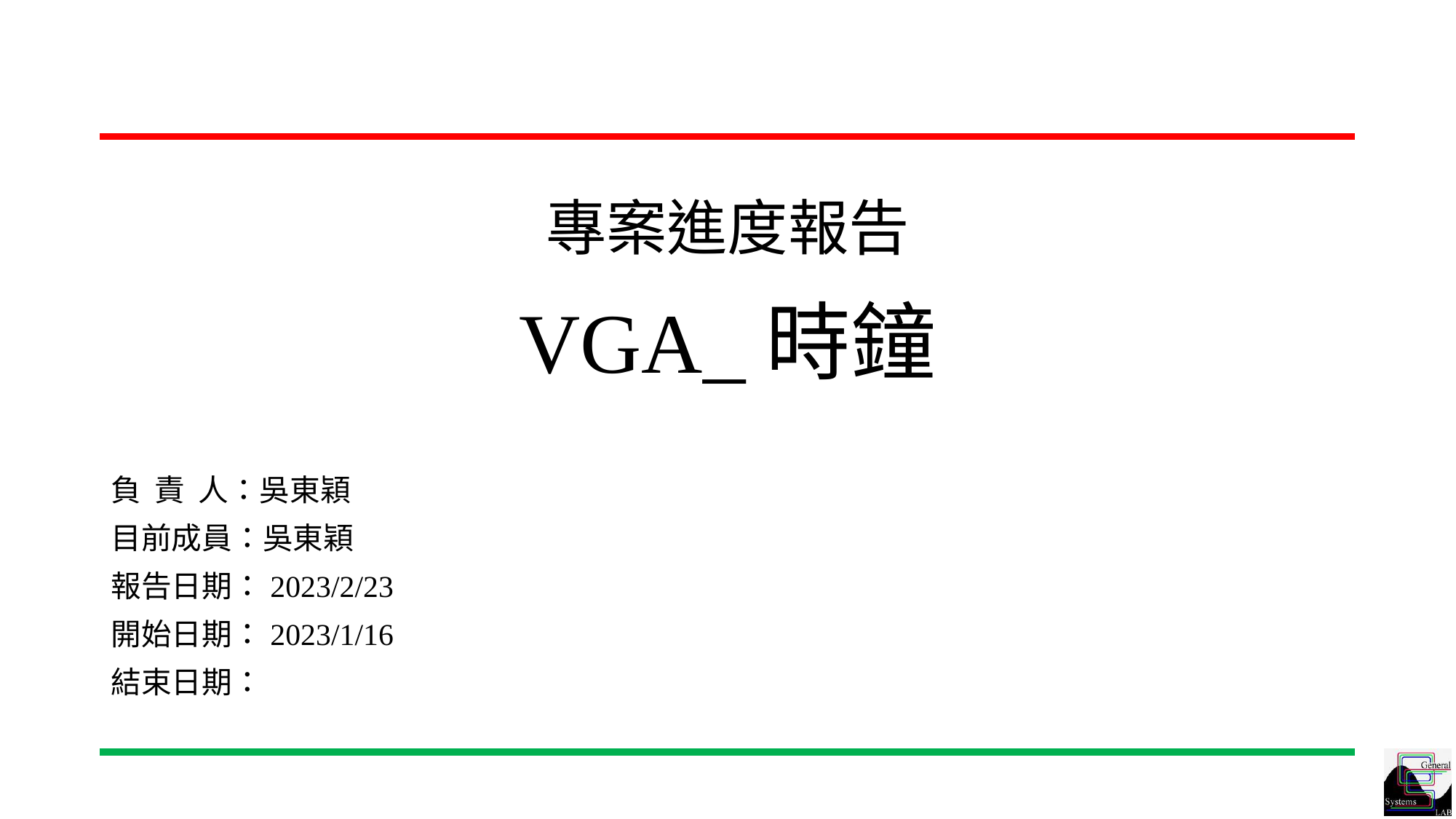

# 專案進度報告 VGA_時鐘
負  責  人：吳東穎
目前成員：吳東穎
報告日期：2023/2/23
開始日期：2023/1/16
結束日期：